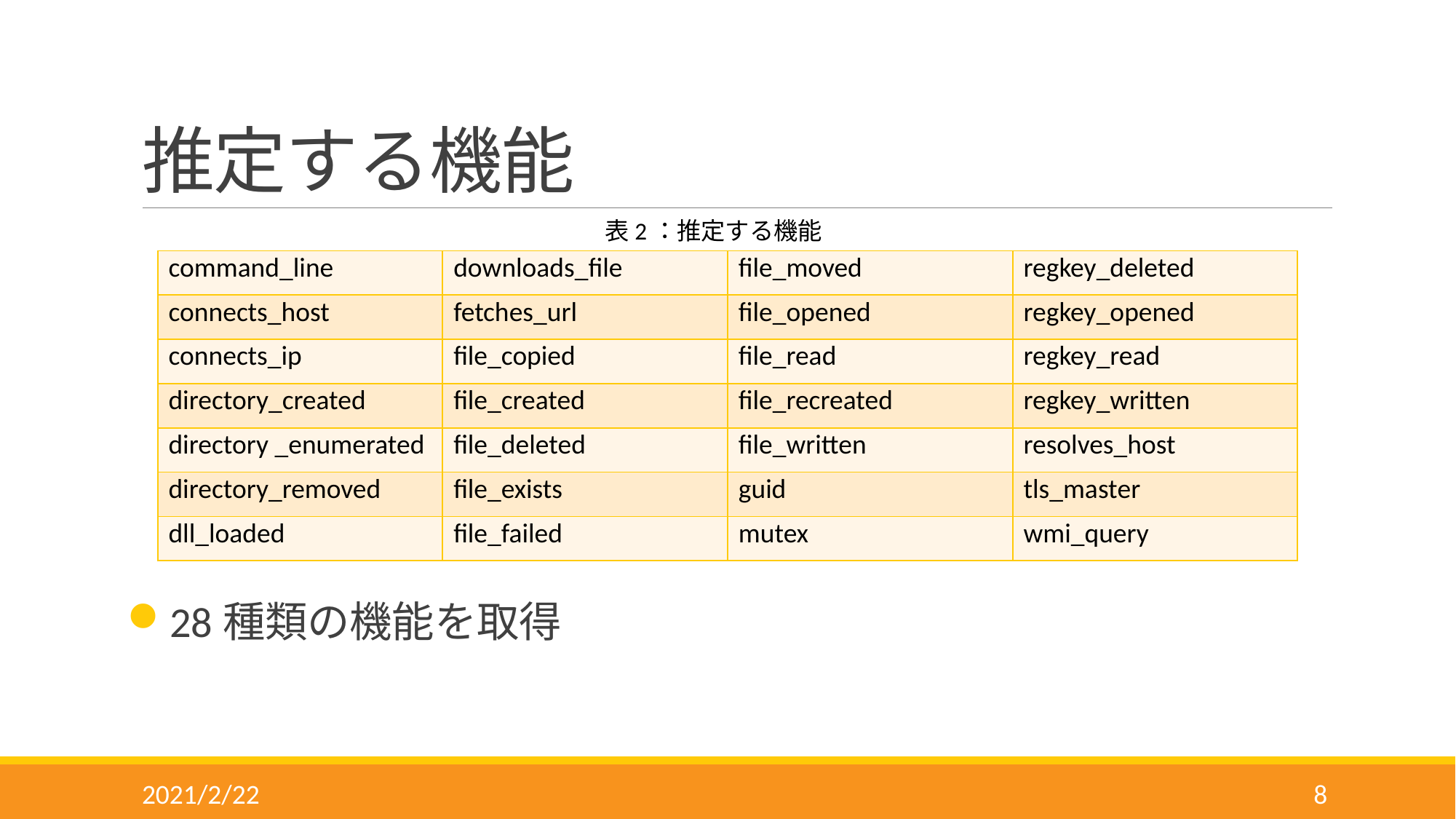

# 推定する機能
表2：推定する機能
| command\_line | downloads\_file | file\_moved | regkey\_deleted |
| --- | --- | --- | --- |
| connects\_host | fetches\_url | file\_opened | regkey\_opened |
| connects\_ip | file\_copied | file\_read | regkey\_read |
| directory\_created | file\_created | file\_recreated | regkey\_written |
| directory \_enumerated | file\_deleted | file\_written | resolves\_host |
| directory\_removed | file\_exists | guid | tls\_master |
| dll\_loaded | file\_failed | mutex | wmi\_query |
28種類の機能を取得

2021/2/22
8